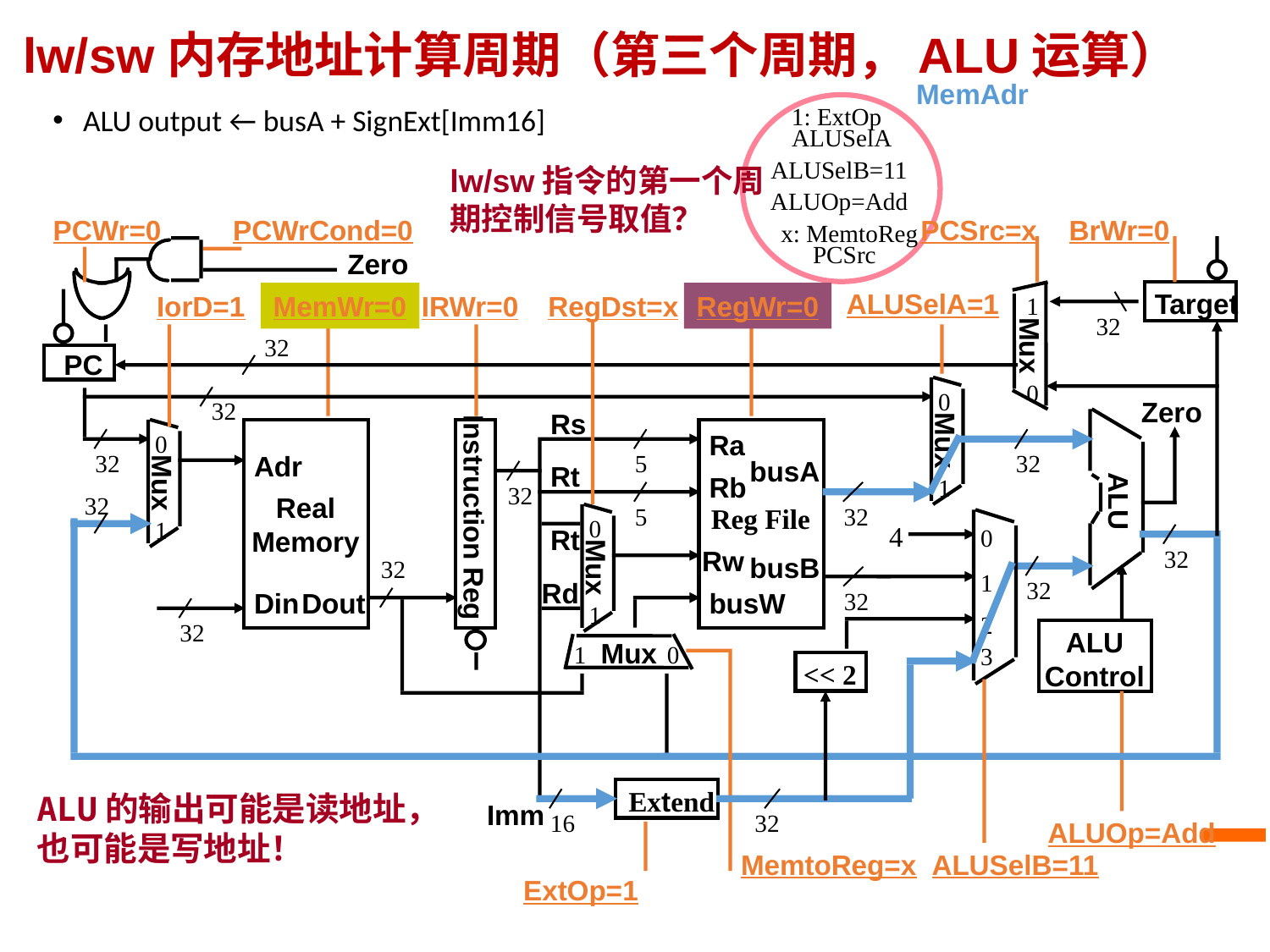

# lw/sw内存地址计算周期（第三个周期，ALU运算）
MemAdr
1: ExtOp
ALUSelA
ALUSelB=11
ALUOp=Add
x: MemtoReg
PCSrc

ALU output ← busA + SignExt[Imm16]
lw/sw指令的第一个周期控制信号取值？
PCWr=0
PCWrCond=0
PCSrc=x
BrWr=0

Zero

ALUSelA=1
Target

IorD=1
MemWr=0
IRWr=0
RegDst=x
RegWr=0
1

32

Mux

32
PC

0

0

Mux
1

Zero
32

Rs

ALU

0

Mux
1

Ra

32
Adr
5
32
busA
Rt

Rb

32

Real
Memory
32

Instruction Reg
Reg File
5
32

0

Mux
1

4

Rt
0

Rw
32

busB
32

1

Rd
32

Din
Dout
busW
32

2

32

ALU
Control

Mux
1
0

3

<< 2

Extend

ALU的输出可能是读地址，也可能是写地址！

Imm

16
32
ALUOp=Add

MemtoReg=x
ALUSelB=11
ExtOp=1